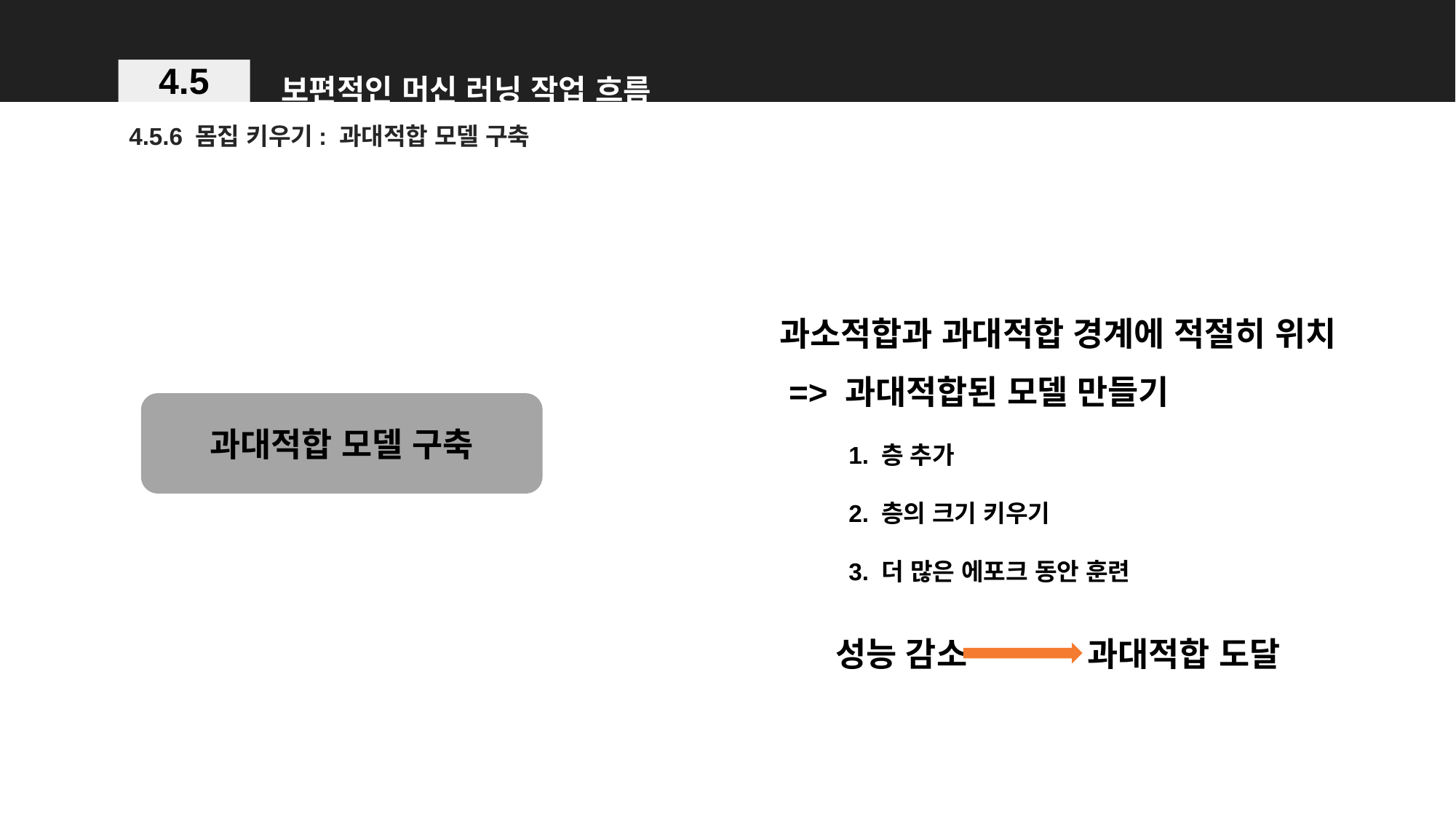

보편적인 머신 러닝 작업 흐름
4.5

4.5.6 몸집 키우기: 과대적합 모델 구축

과소적합과 과대적합 경계에 적절히 위치

 => 과대적합된 모델 만들기
과대적합 모델 구축
1. 층 추가

2. 층의 크기 키우기

3. 더 많은 에포크 동안 훈련
성능 감소             과대적합 도달